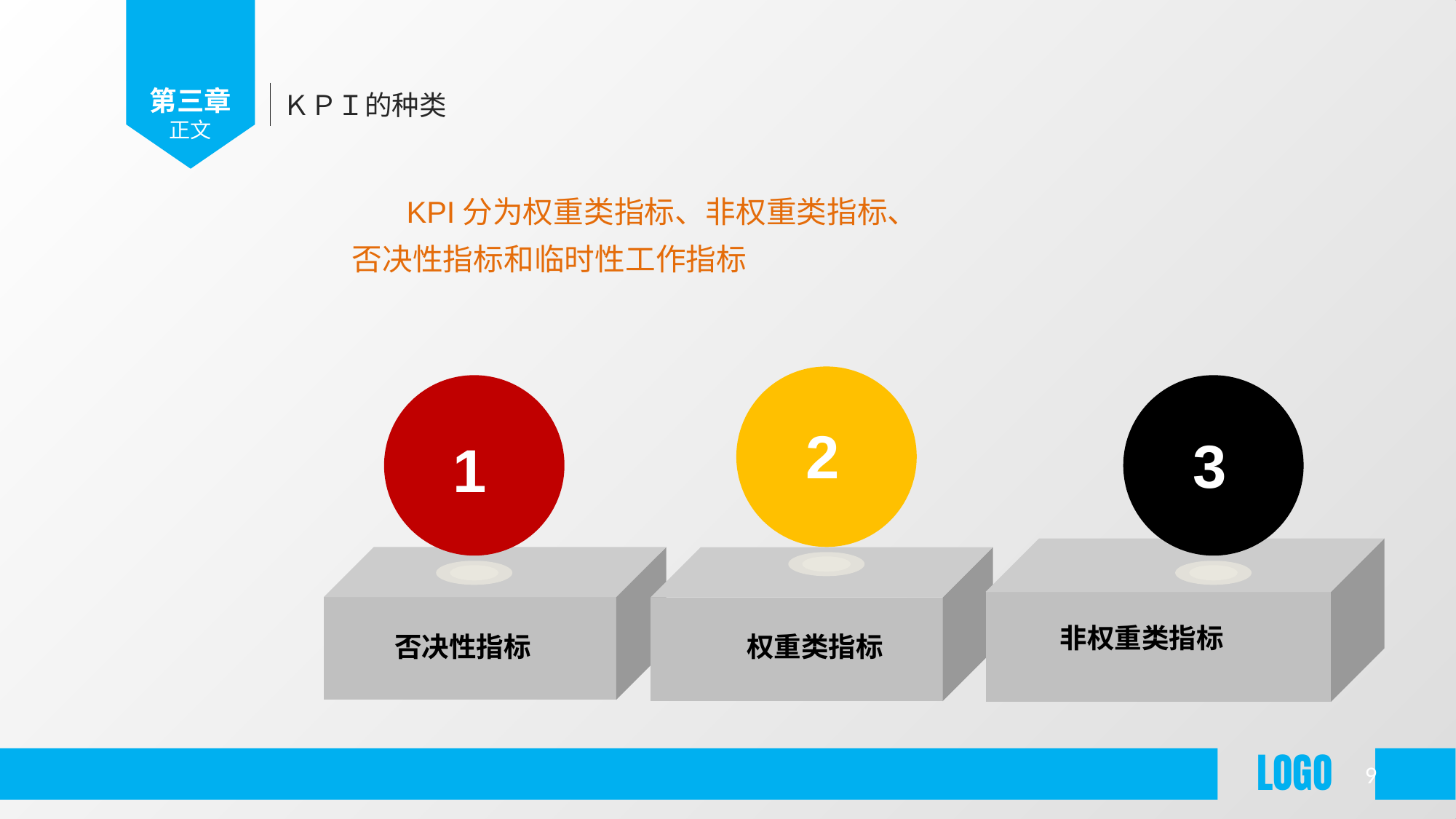

KPI分为权重类指标、非权重类指标、否决性指标和临时性工作指标

2

1

3

非权重类指标
否决性指标
权重类指标